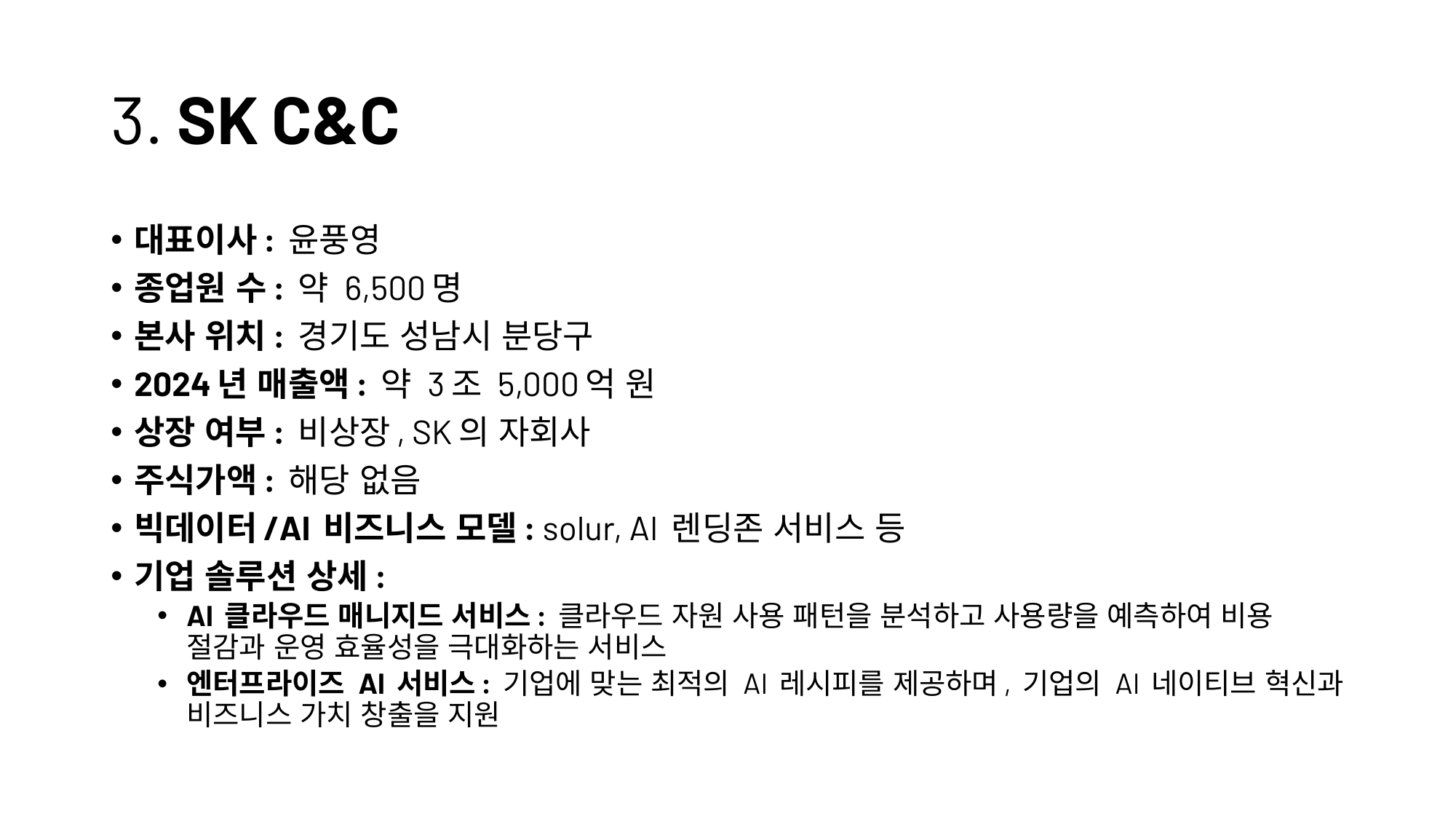

# 3. SK C&C
대표이사: 윤풍영
종업원 수: 약 6,500명
본사 위치: 경기도 성남시 분당구
2024년 매출액: 약 3조 5,000억 원
상장 여부: 비상장, SK의 자회사
주식가액: 해당 없음
빅데이터/AI 비즈니스 모델: solur, AI 렌딩존 서비스 등
기업 솔루션 상세:
AI 클라우드 매니지드 서비스: 클라우드 자원 사용 패턴을 분석하고 사용량을 예측하여 비용 절감과 운영 효율성을 극대화하는 서비스
엔터프라이즈 AI 서비스: 기업에 맞는 최적의 AI 레시피를 제공하며, 기업의 AI 네이티브 혁신과 비즈니스 가치 창출을 지원